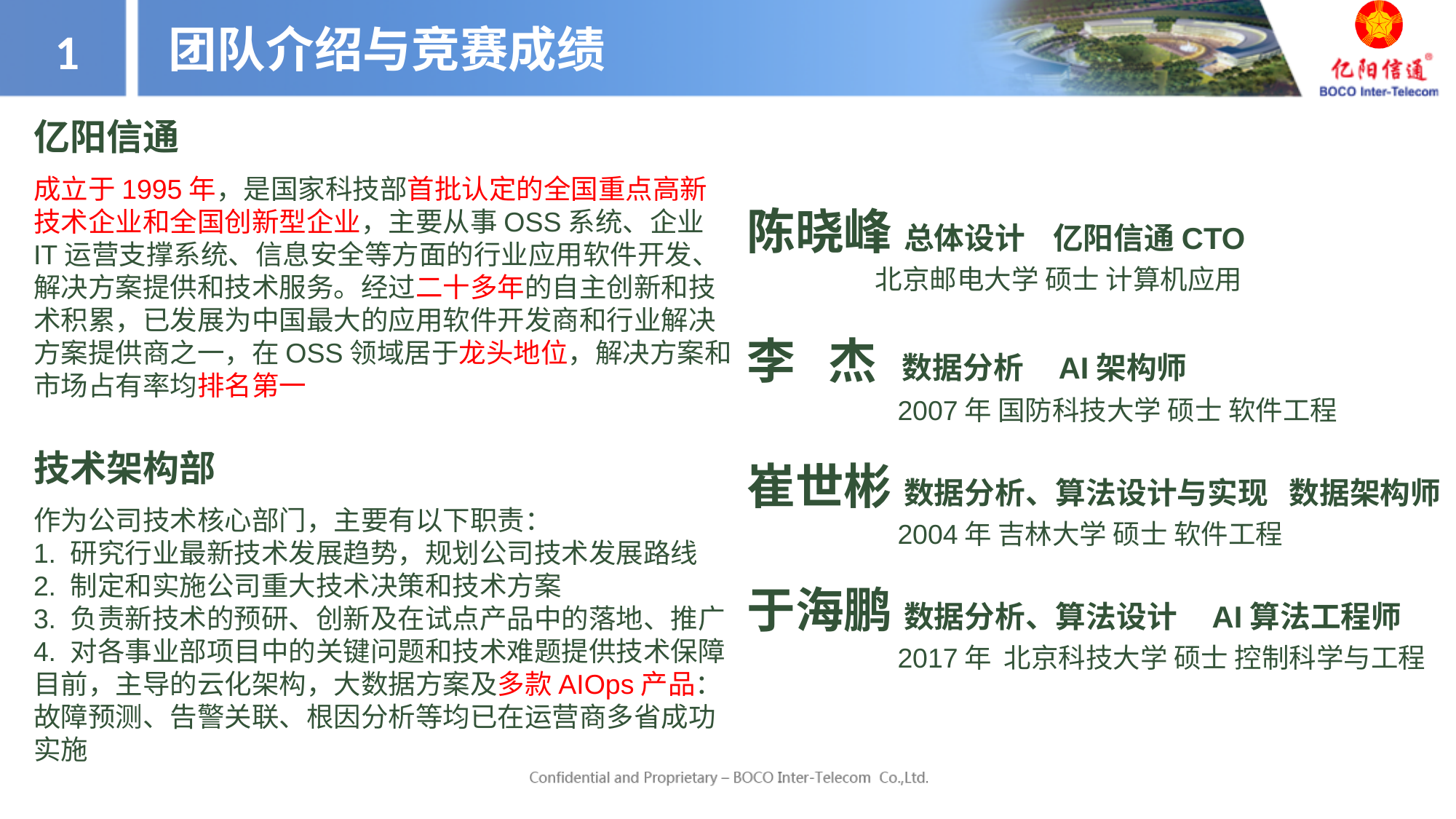

团队介绍与竞赛成绩
1
亿阳信通

成立于1995年，是国家科技部首批认定的全国重点高新技术企业和全国创新型企业，主要从事OSS系统、企业IT运营支撑系统、信息安全等方面的行业应用软件开发、解决方案提供和技术服务。经过二十多年的自主创新和技术积累，已发展为中国最大的应用软件开发商和行业解决方案提供商之一，在OSS领域居于龙头地位，解决方案和市场占有率均排名第一

技术架构部

作为公司技术核心部门，主要有以下职责：
1. 研究行业最新技术发展趋势，规划公司技术发展路线
2. 制定和实施公司重大技术决策和技术方案
3. 负责新技术的预研、创新及在试点产品中的落地、推广
4. 对各事业部项目中的关键问题和技术难题提供技术保障
目前，主导的云化架构，大数据方案及多款AIOps产品：故障预测、告警关联、根因分析等均已在运营商多省成功实施

陈晓峰 总体设计    亿阳信通CTO
                  北京邮电大学 硕士 计算机应用

李   杰  数据分析    AI架构师
                  2007年 国防科技大学 硕士 软件工程

崔世彬 数据分析、算法设计与实现   数据架构师
                  2004年 吉林大学 硕士 软件工程

于海鹏 数据分析、算法设计    AI算法工程师
                  2017年  北京科技大学 硕士 控制科学与工程